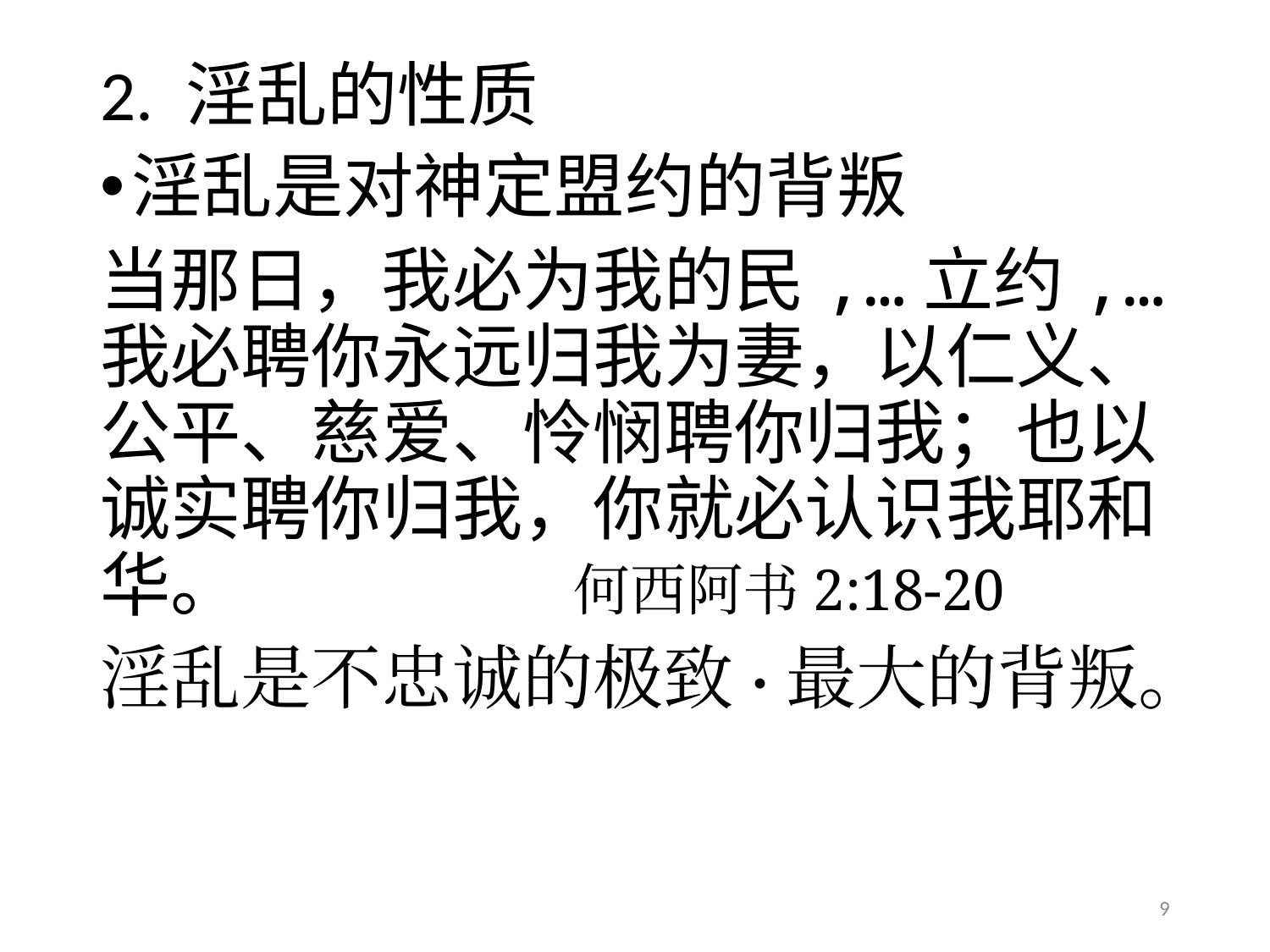

# 2. 淫乱的性质
淫乱是对神定盟约的背叛
当那日，我必为我的民,…立约,…我必聘你永远归我为妻，以仁义、公平、慈爱、怜悯聘你归我；也以诚实聘你归我，你就必认识我耶和华。                      何西阿书2:18-20
淫乱是不忠诚的极致·最大的背叛。
9